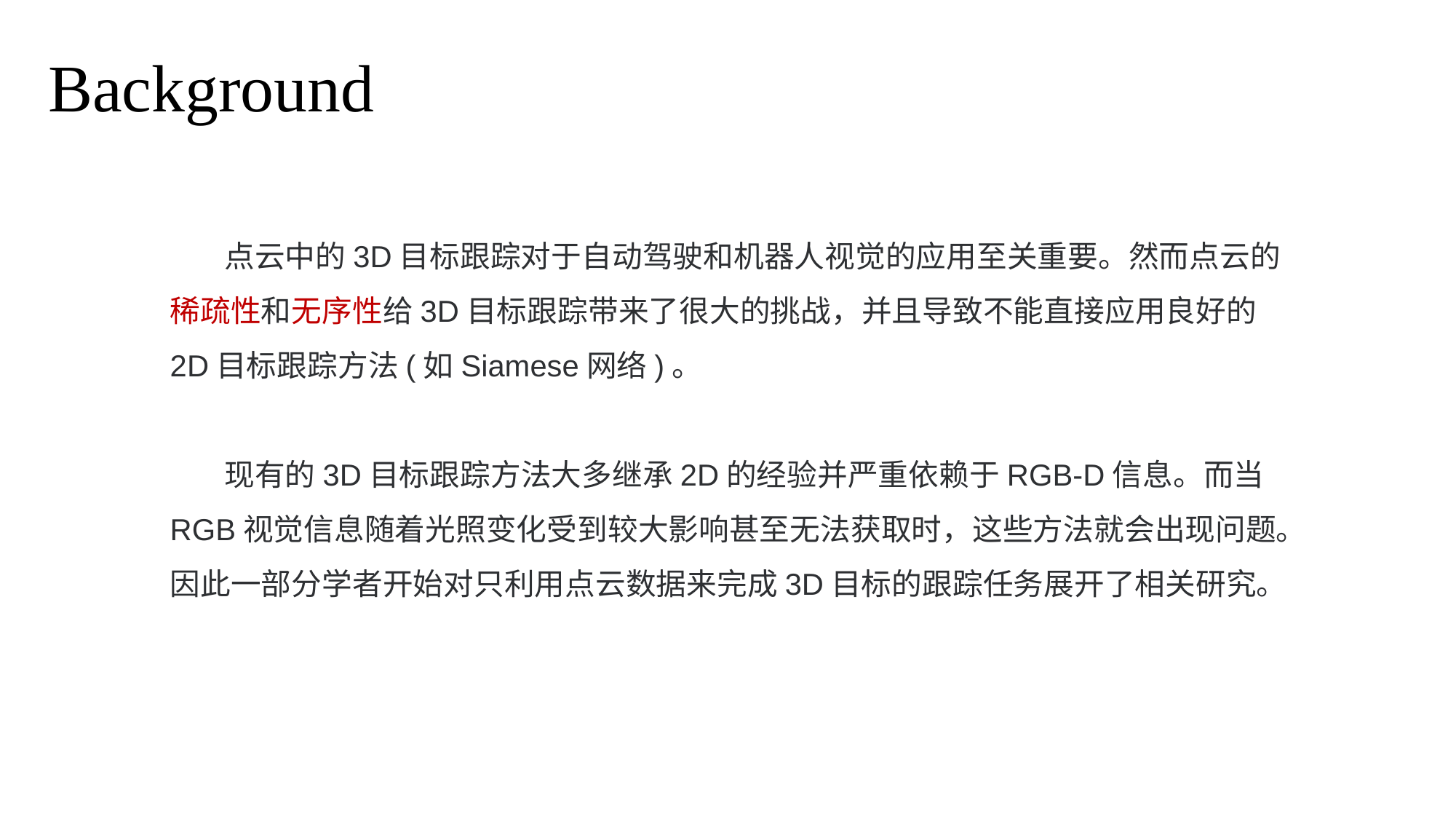

Background
       点云中的3D目标跟踪对于自动驾驶和机器人视觉的应用至关重要。然而点云的稀疏性和无序性给3D目标跟踪带来了很大的挑战，并且导致不能直接应用良好的2D目标跟踪方法(如Siamese网络)。

       现有的3D目标跟踪方法大多继承2D的经验并严重依赖于RGB-D信息。而当RGB视觉信息随着光照变化受到较大影响甚至无法获取时，这些方法就会出现问题。因此一部分学者开始对只利用点云数据来完成3D目标的跟踪任务展开了相关研究。